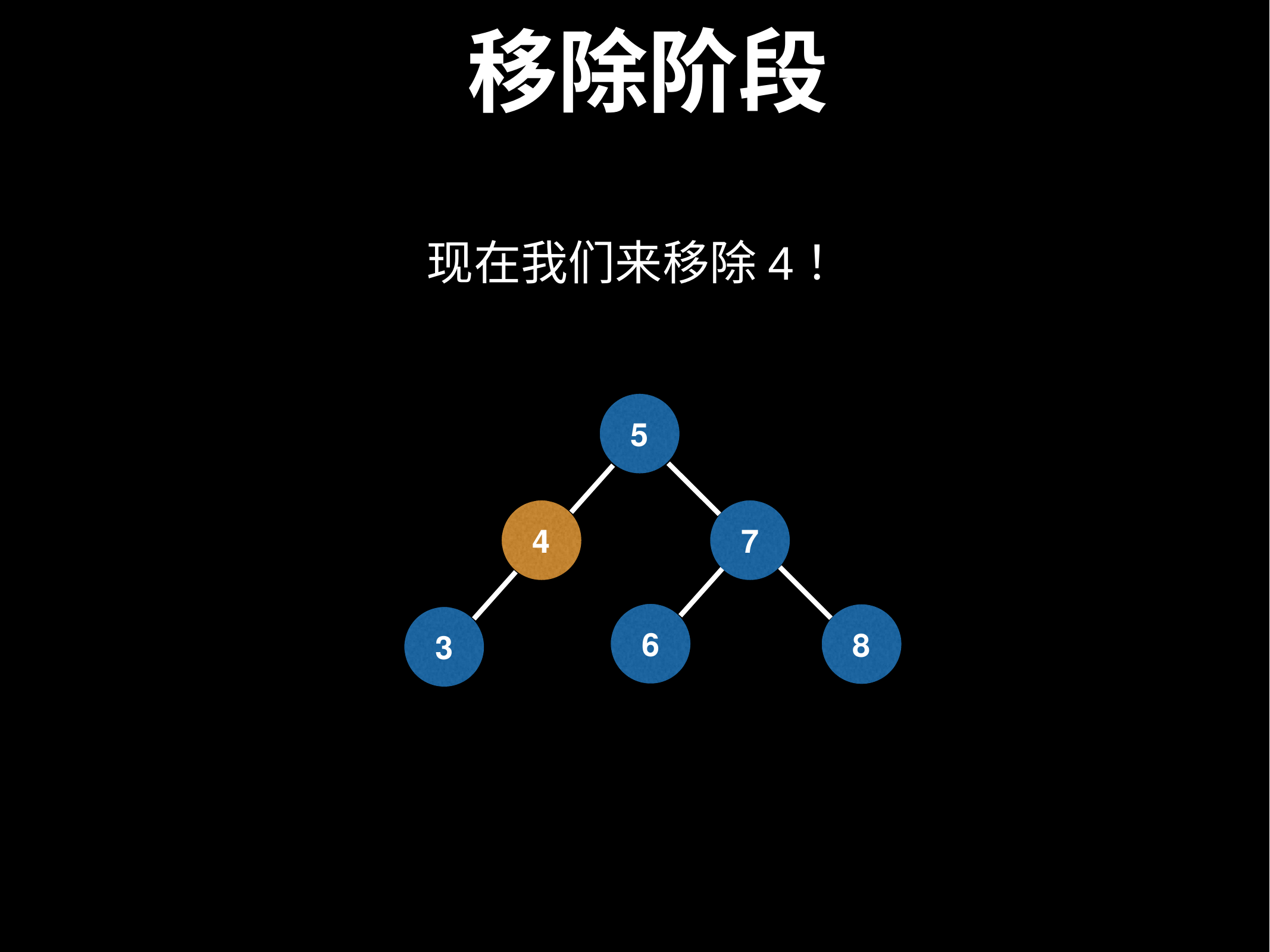

# 移除阶段
现在我们来移除4！
5

4
7

6
8
3